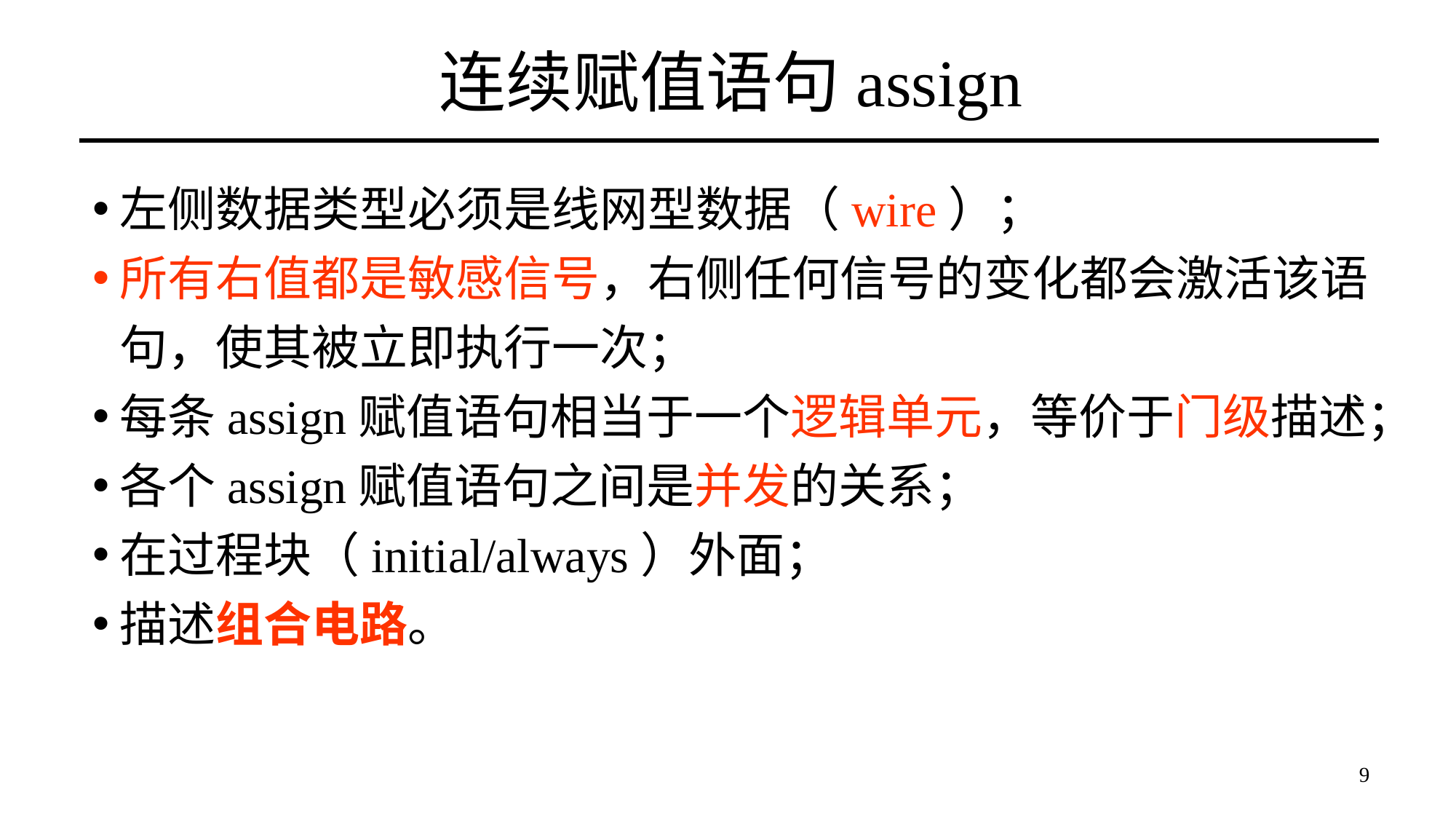

# 连续赋值语句assign
左侧数据类型必须是线网型数据（wire）；
所有右值都是敏感信号，右侧任何信号的变化都会激活该语句，使其被立即执行一次；
每条assign赋值语句相当于一个逻辑单元，等价于门级描述；
各个assign赋值语句之间是并发的关系；
在过程块（initial/always）外面；
描述组合电路。
9